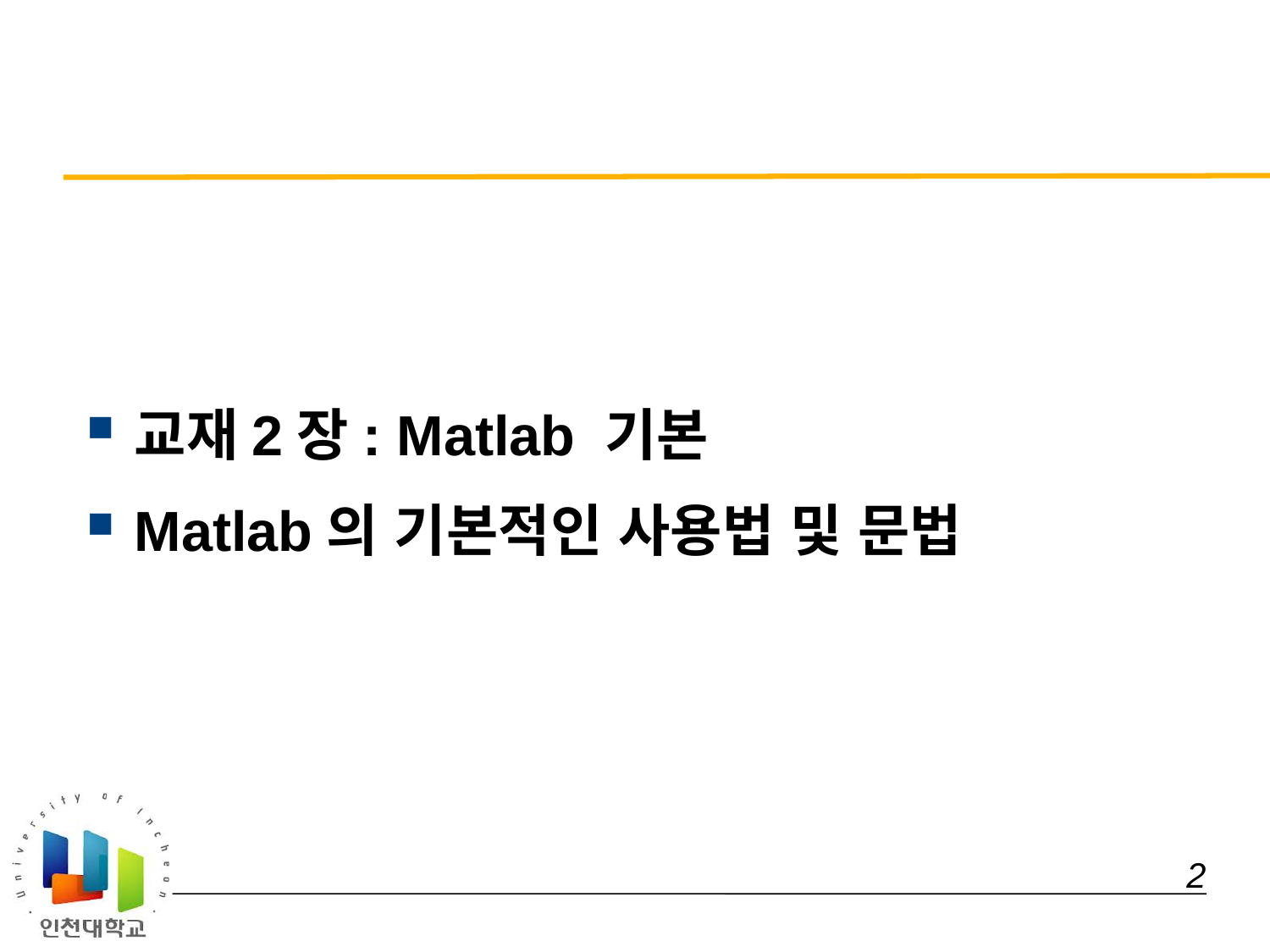

#

교재2장: Matlab 기본
Matlab의 기본적인 사용법 및 문법
 2